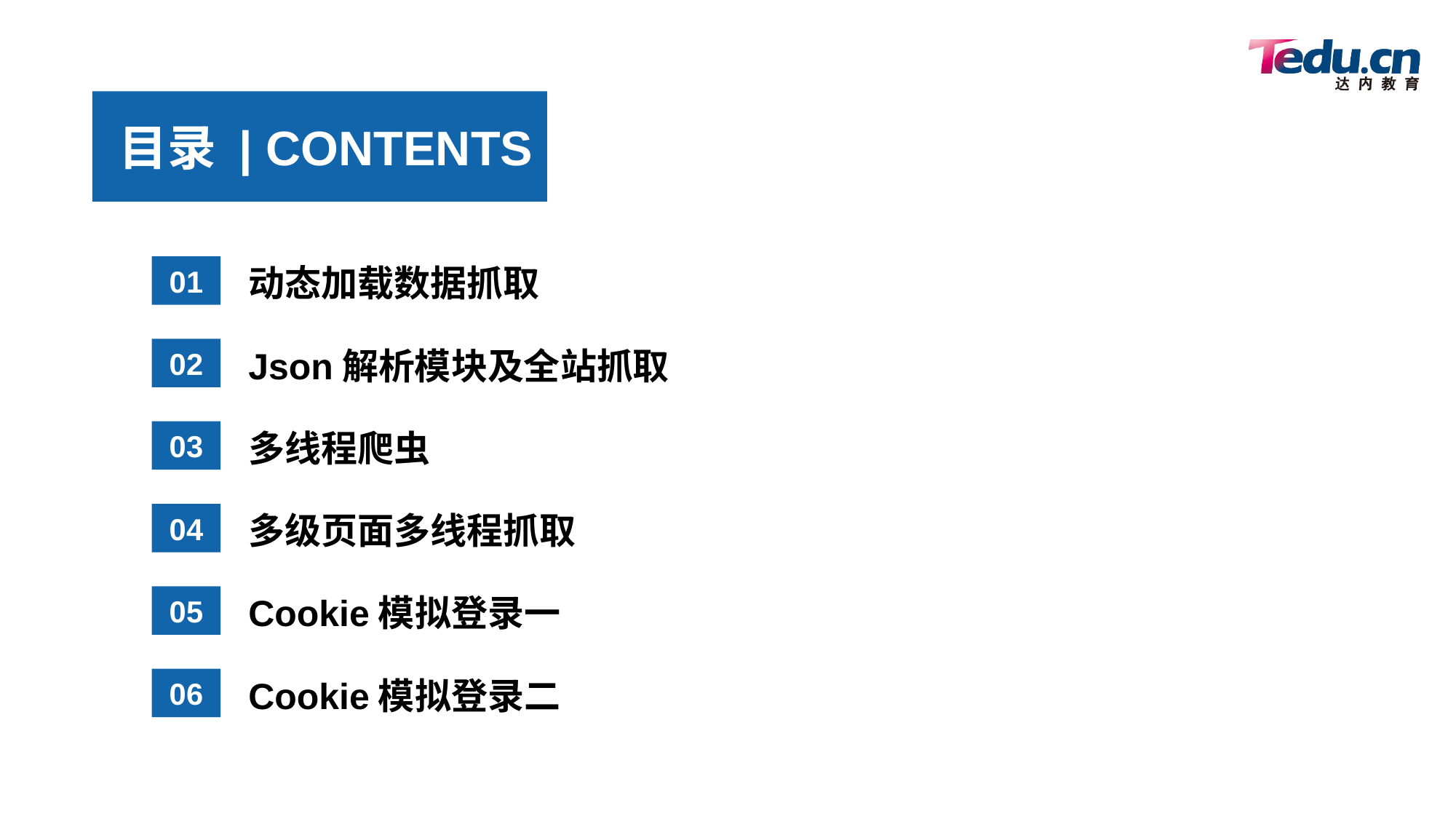

动态加载数据抓取
Json解析模块及全站抓取
多线程爬虫
多级页面多线程抓取
Cookie模拟登录一
Cookie模拟登录二